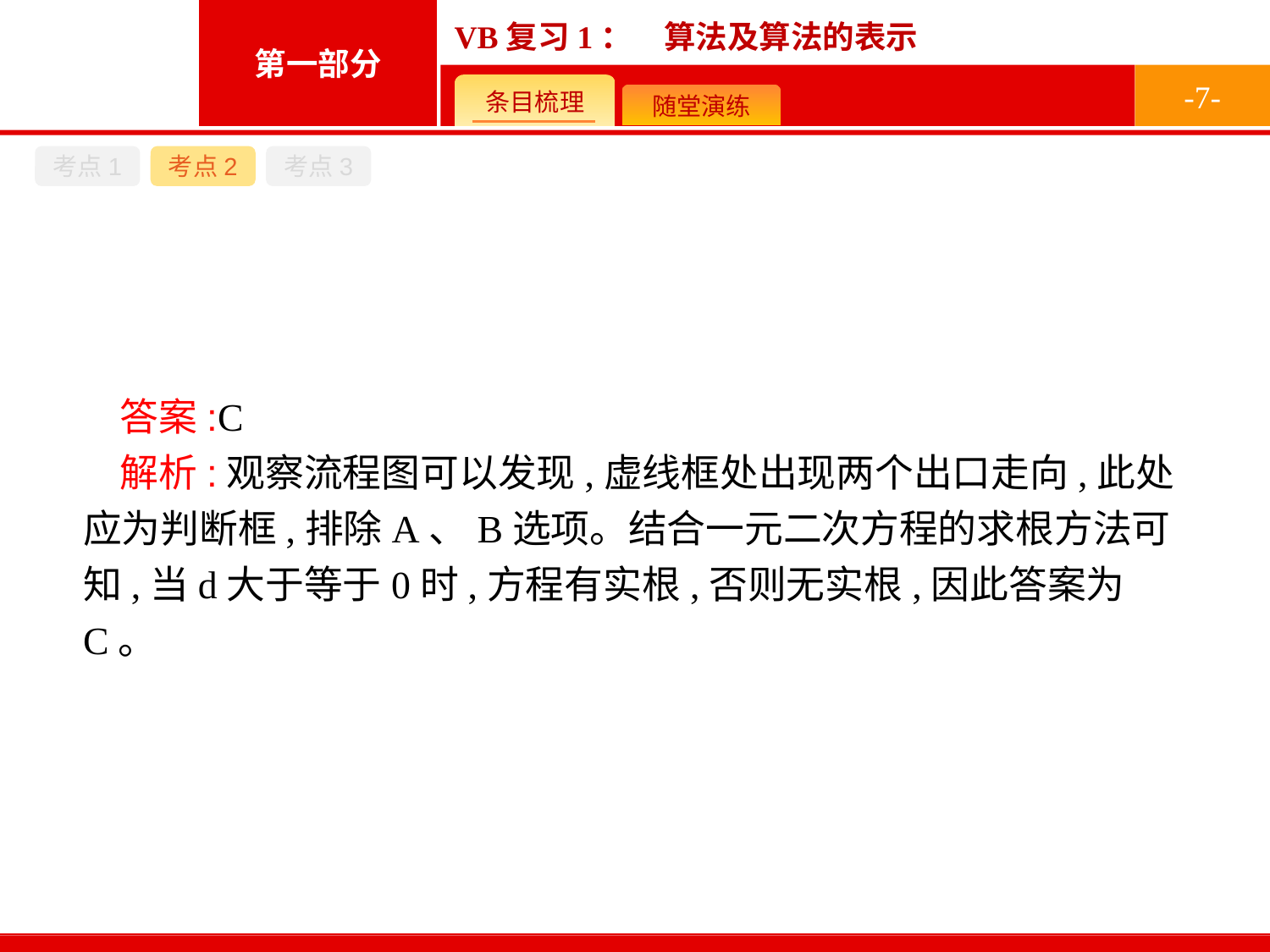

-7-
考点1
考点2
考点3
答案:C
解析:观察流程图可以发现,虚线框处出现两个出口走向,此处应为判断框,排除A、B选项。结合一元二次方程的求根方法可知,当d大于等于0时,方程有实根,否则无实根,因此答案为C。